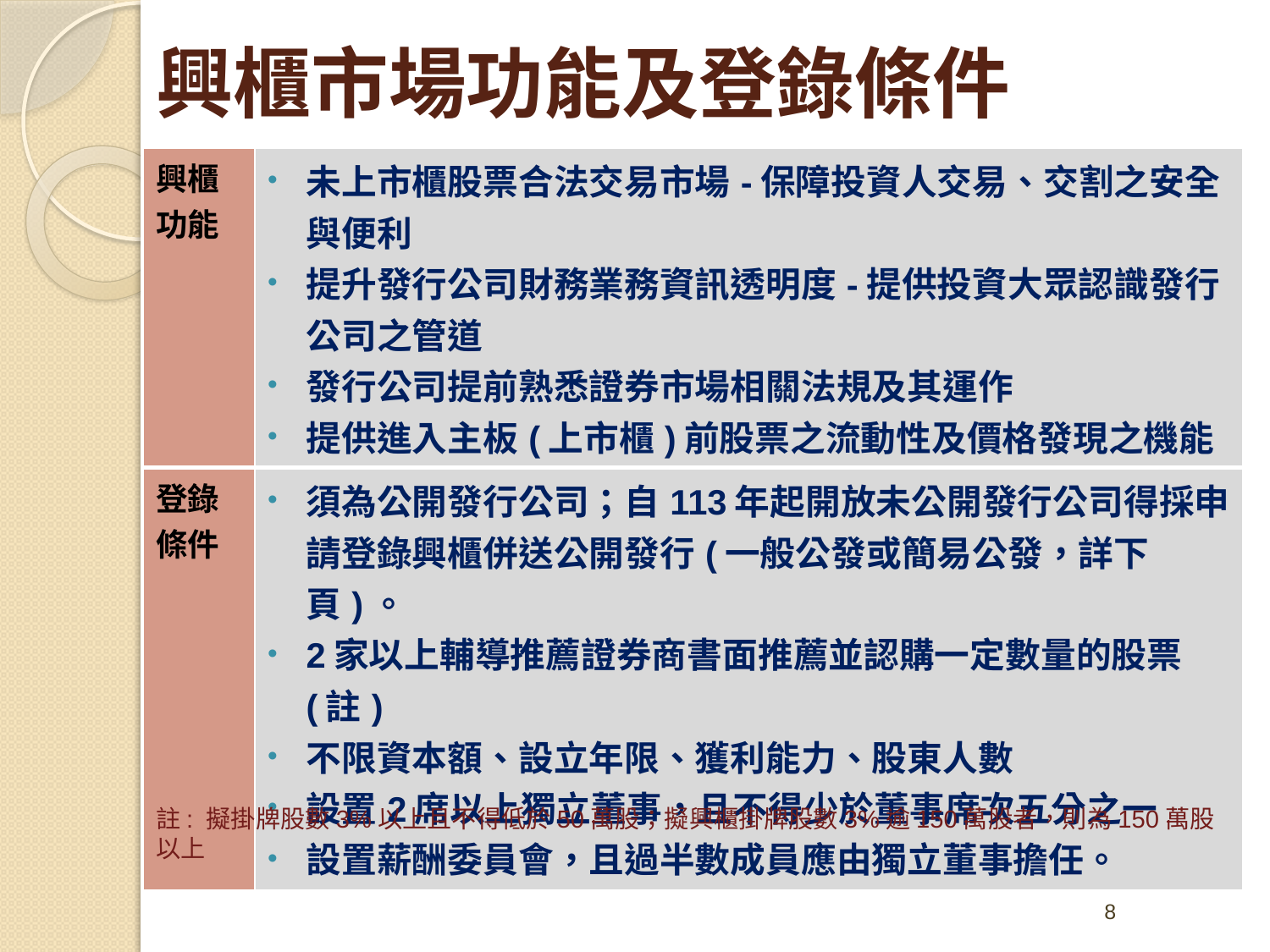

# 興櫃市場功能及登錄條件
| 興櫃功能 | 未上市櫃股票合法交易市場-保障投資人交易、交割之安全與便利 提升發行公司財務業務資訊透明度-提供投資大眾認識發行公司之管道 發行公司提前熟悉證券市場相關法規及其運作 提供進入主板(上市櫃)前股票之流動性及價格發現之機能 |
| --- | --- |
| 登錄條件 | 須為公開發行公司；自113年起開放未公開發行公司得採申請登錄興櫃併送公開發行(一般公發或簡易公發，詳下頁)。 2家以上輔導推薦證券商書面推薦並認購一定數量的股票(註) 不限資本額、設立年限、獲利能力、股東人數 設置2席以上獨立董事，且不得少於董事席次五分之一 設置薪酬委員會，且過半數成員應由獨立董事擔任。 |
註: 擬掛牌股數3%以上且不得低於50萬股；擬興櫃掛牌股數3%逾150萬股者，則為150萬股以上
8